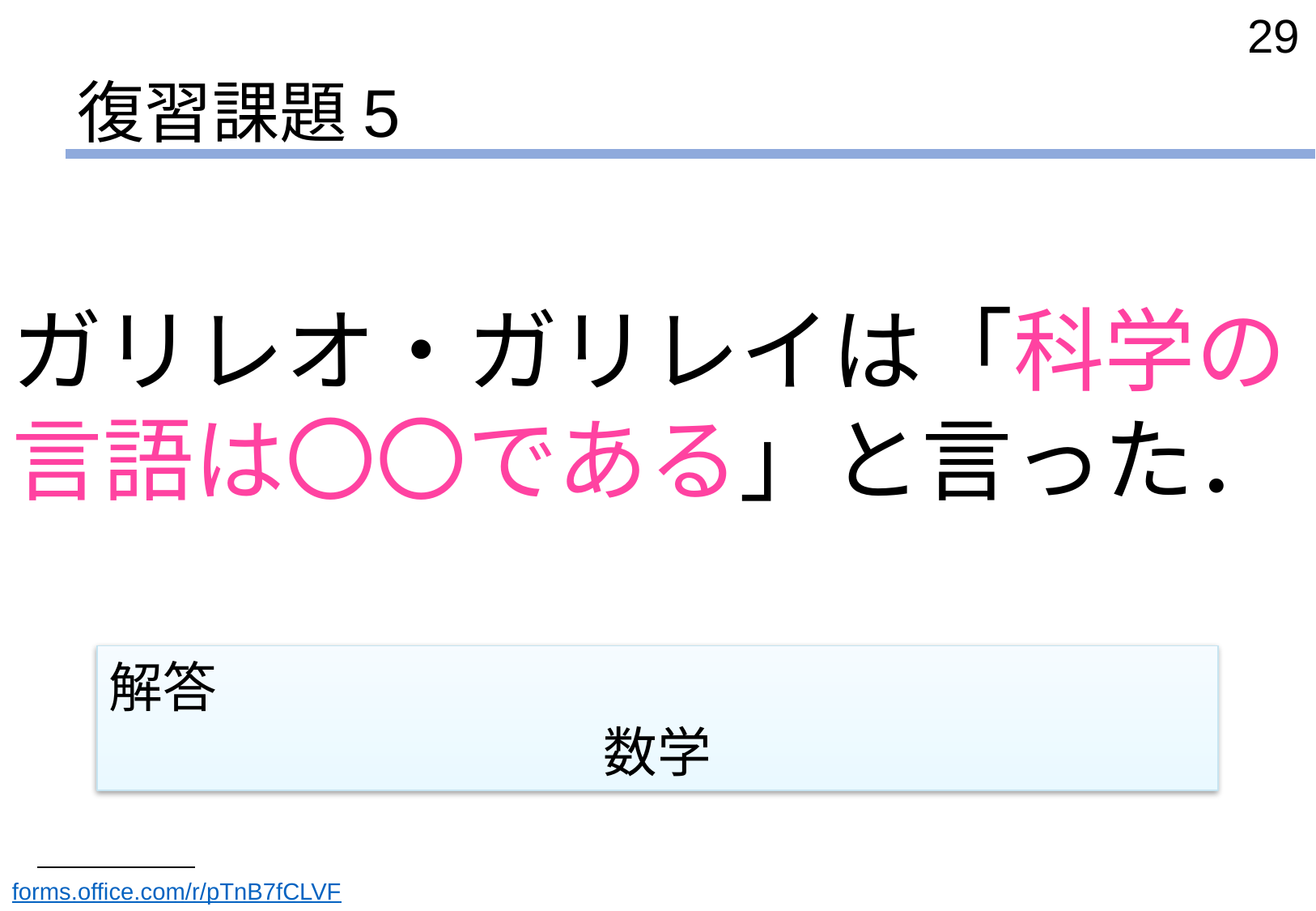

29
# 復習課題5
ガリレオ・ガリレイは「科学の言語は〇〇である」と言った．
解答
数学
forms.office.com/r/pTnB7fCLVF